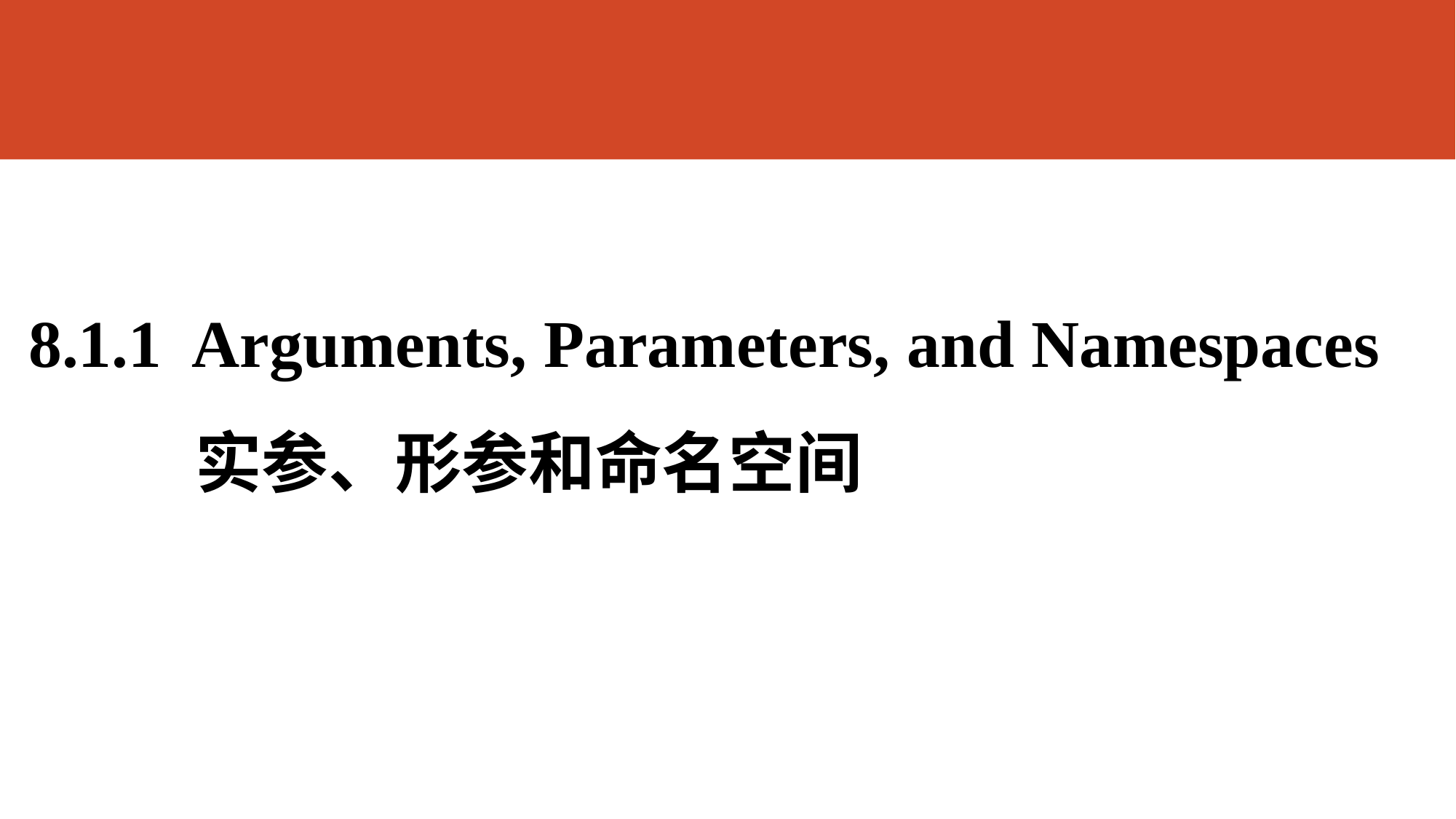

# 8.1.1  Arguments, Parameters, and Namespaces 实参、形参和命名空间